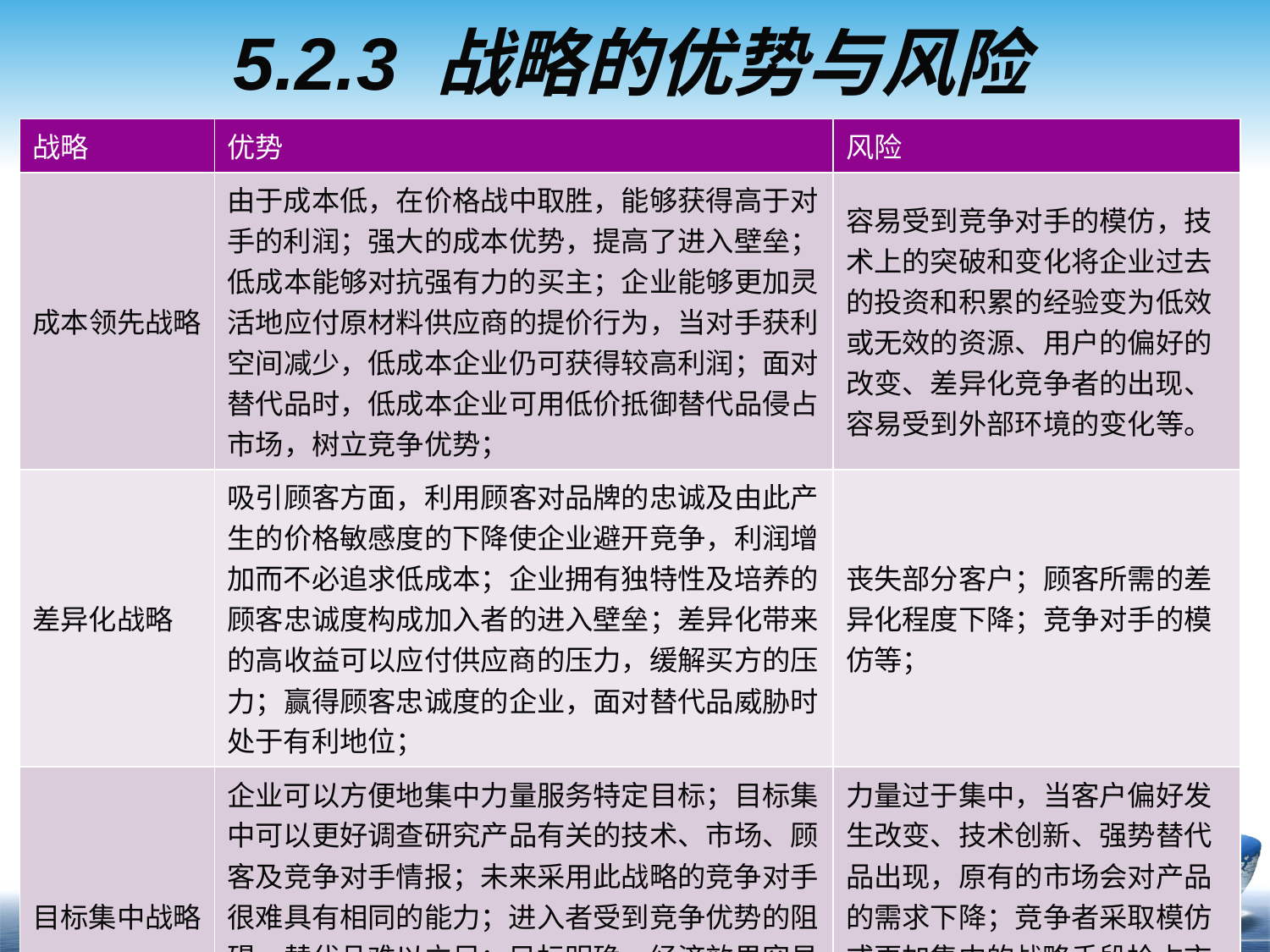

# 5.2.3 战略的优势与风险
| 战略 | 优势 | 风险 |
| --- | --- | --- |
| 成本领先战略 | 由于成本低，在价格战中取胜，能够获得高于对手的利润；强大的成本优势，提高了进入壁垒；低成本能够对抗强有力的买主；企业能够更加灵活地应付原材料供应商的提价行为，当对手获利空间减少，低成本企业仍可获得较高利润；面对替代品时，低成本企业可用低价抵御替代品侵占市场，树立竞争优势； | 容易受到竞争对手的模仿，技术上的突破和变化将企业过去的投资和积累的经验变为低效或无效的资源、用户的偏好的改变、差异化竞争者的出现、容易受到外部环境的变化等。 |
| 差异化战略 | 吸引顾客方面，利用顾客对品牌的忠诚及由此产生的价格敏感度的下降使企业避开竞争，利润增加而不必追求低成本；企业拥有独特性及培养的顾客忠诚度构成加入者的进入壁垒；差异化带来的高收益可以应付供应商的压力，缓解买方的压力；赢得顾客忠诚度的企业，面对替代品威胁时处于有利地位； | 丧失部分客户；顾客所需的差异化程度下降；竞争对手的模仿等； |
| 目标集中战略 | 企业可以方便地集中力量服务特定目标；目标集中可以更好调查研究产品有关的技术、市场、顾客及竞争对手情报；未来采用此战略的竞争对手很难具有相同的能力；进入者受到竞争优势的阻碍，替代品难以立足；目标明确，经济效果容易评价，战略管理过程容易控制，降低了管理的难度。 | 力量过于集中，当客户偏好发生改变、技术创新、强势替代品出现，原有的市场会对产品的需求下降；竞争者采取模仿或更加集中的战略手段抢占市场份额；难以到达规模效益，产品的更新使成本增加。 |